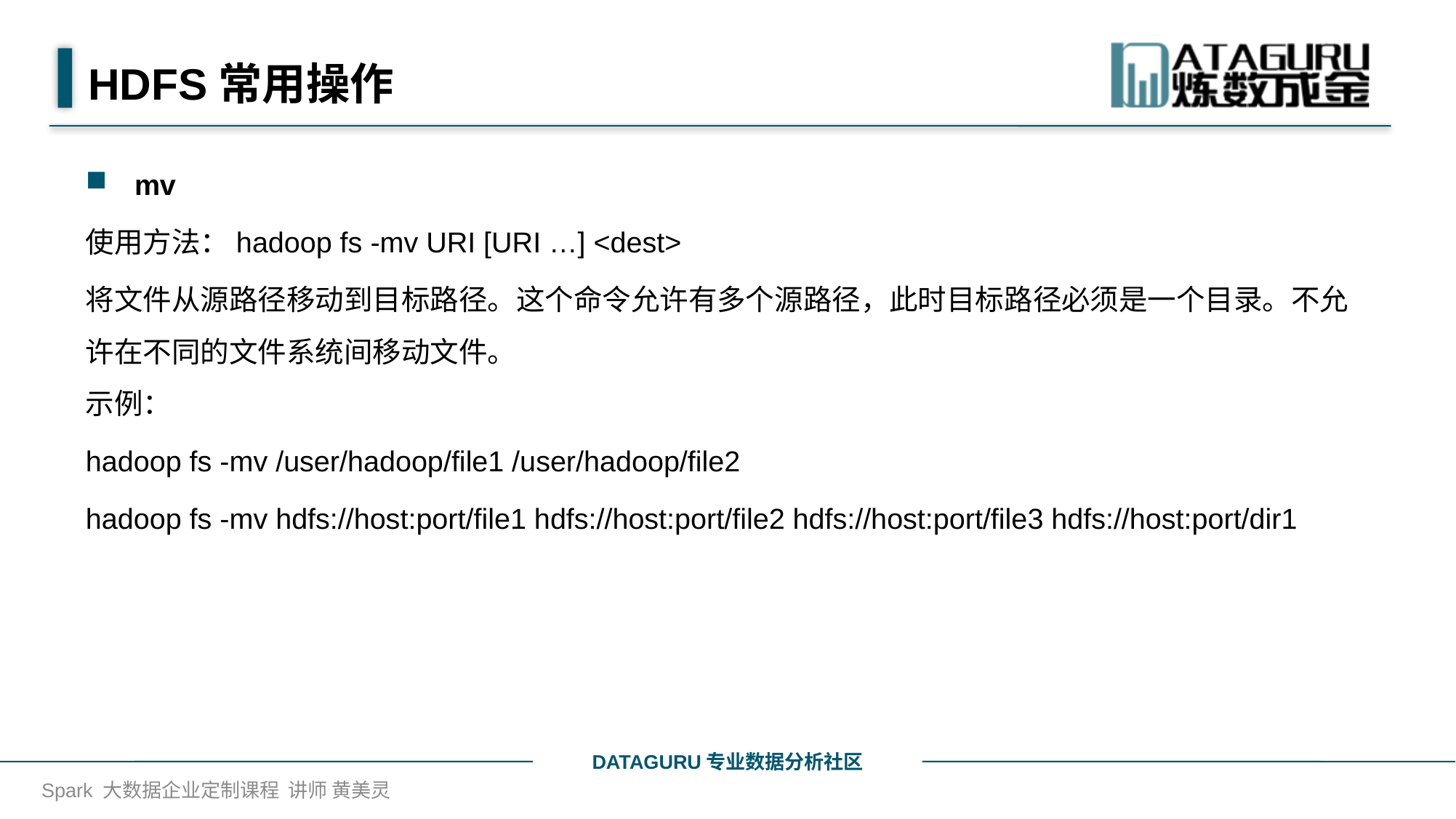

# HDFS常用操作
mv
使用方法：hadoop fs -mv URI [URI …] <dest>
将文件从源路径移动到目标路径。这个命令允许有多个源路径，此时目标路径必须是一个目录。不允许在不同的文件系统间移动文件。 
示例：
hadoop fs -mv /user/hadoop/file1 /user/hadoop/file2
hadoop fs -mv hdfs://host:port/file1 hdfs://host:port/file2 hdfs://host:port/file3 hdfs://host:port/dir1